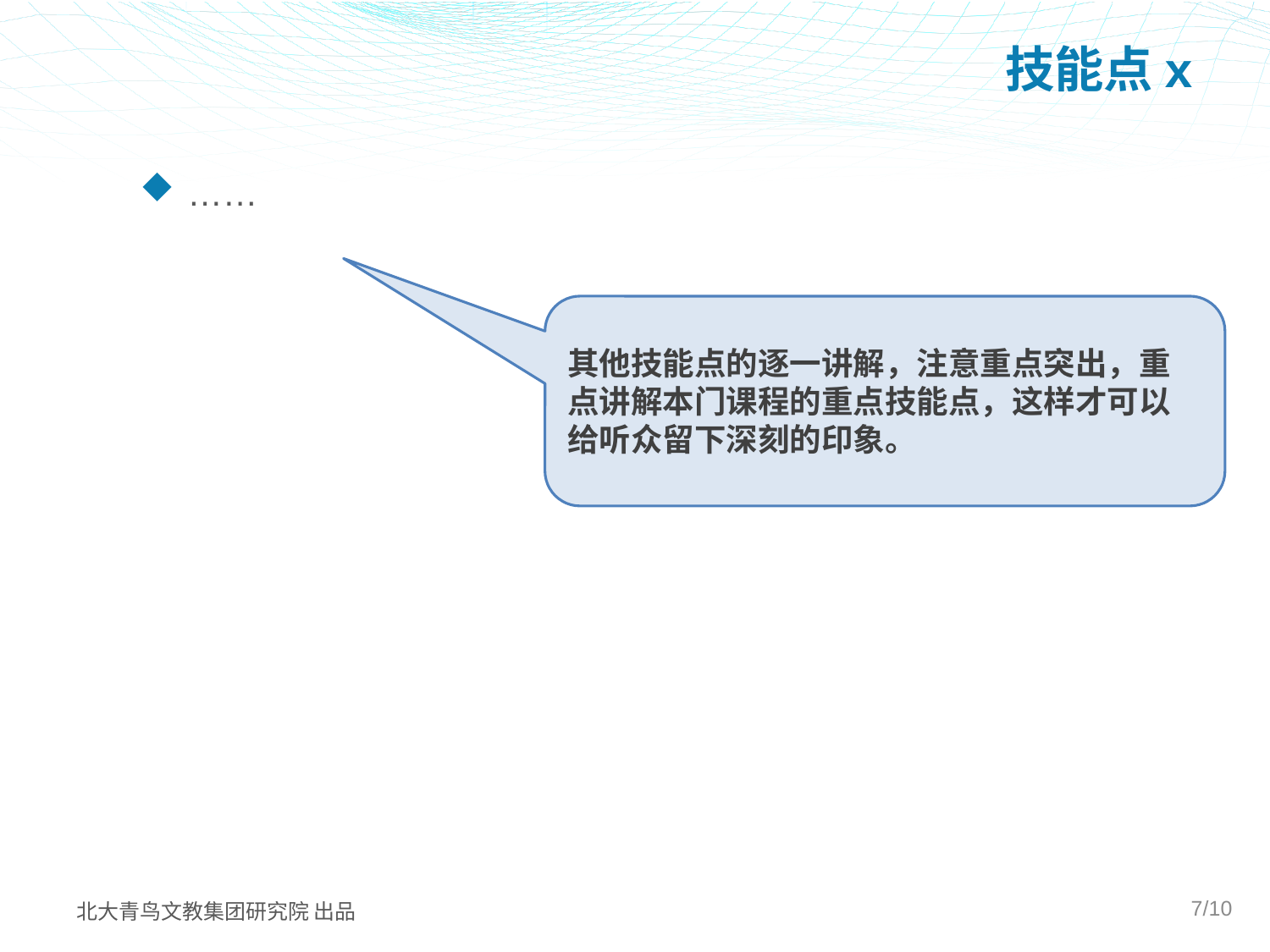

# 技能点x
……

其他技能点的逐一讲解，注意重点突出，重点讲解本门课程的重点技能点，这样才可以给听众留下深刻的印象。
7/10